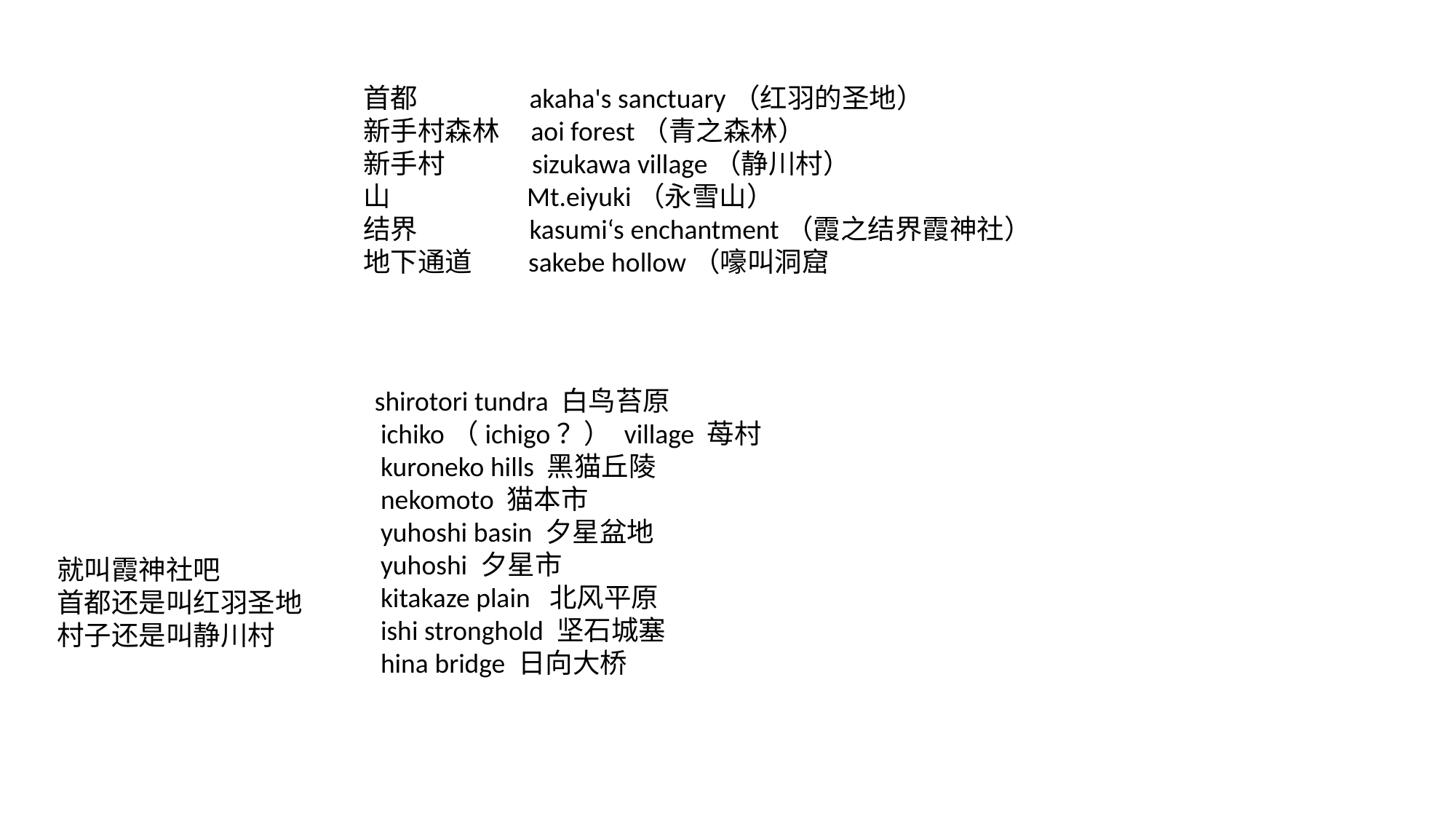

首都                 akaha's sanctuary（红羽的圣地）
新手村森林    aoi forest（青之森林）
新手村             sizukawa village（静川村）
山                     Mt.eiyuki（永雪山）
结界                 kasumi‘s enchantment（霞之结界霞神社）
地下通道        sakebe hollow（嚎叫洞窟
shirotori tundra 白鸟苔原
 ichiko（ichigo？） village 苺村
 kuroneko hills 黑猫丘陵
 nekomoto 猫本市
 yuhoshi basin 夕星盆地
 yuhoshi 夕星市
 kitakaze plain  北风平原
 ishi stronghold 坚石城塞
 hina bridge 日向大桥
就叫霞神社吧
首都还是叫红羽圣地
村子还是叫静川村